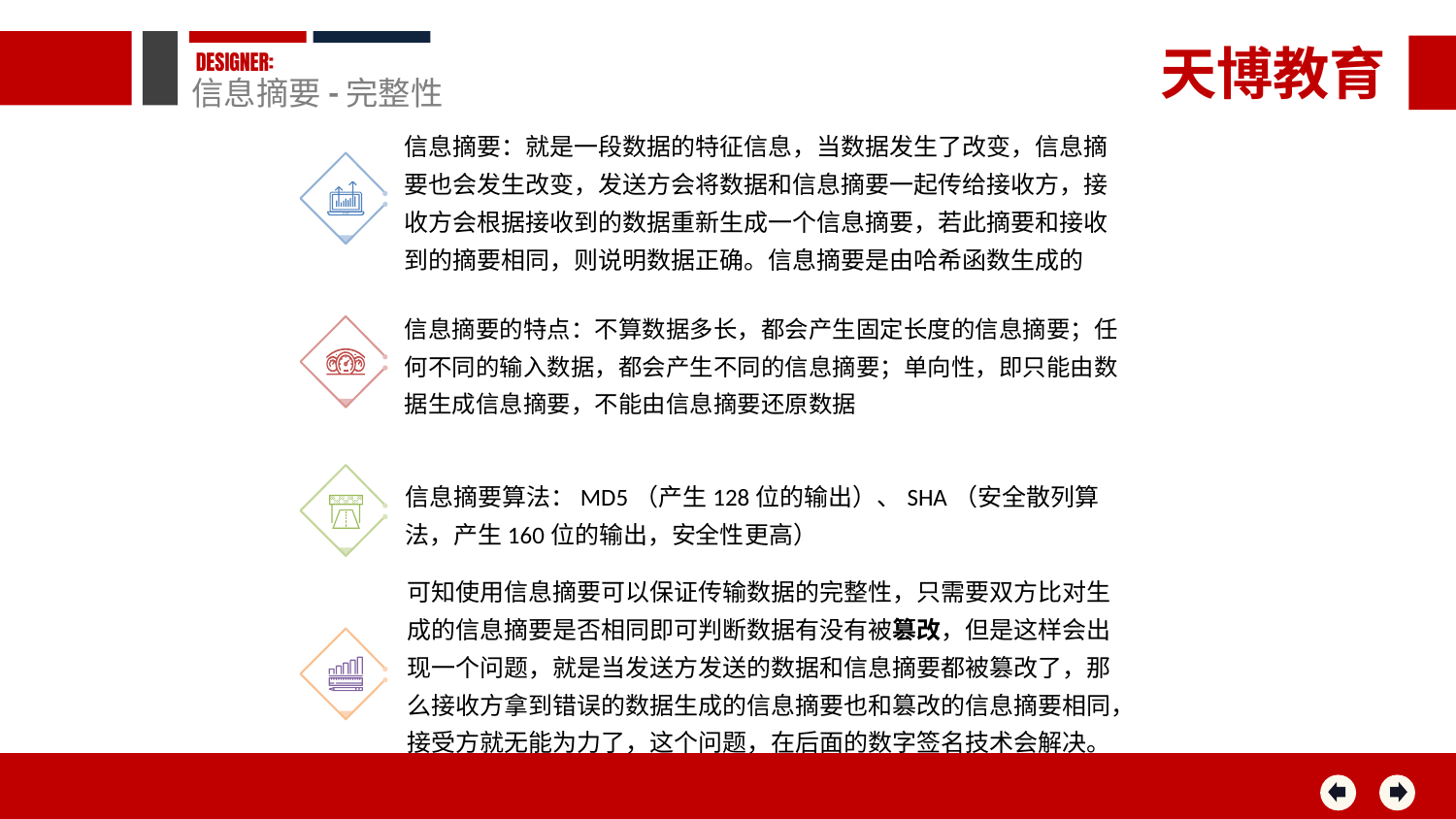

天博教育
DESIGNER:
信息摘要-完整性
信息摘要：就是一段数据的特征信息，当数据发生了改变，信息摘要也会发生改变，发送方会将数据和信息摘要一起传给接收方，接收方会根据接收到的数据重新生成一个信息摘要，若此摘要和接收到的摘要相同，则说明数据正确。信息摘要是由哈希函数生成的

信息摘要的特点：不算数据多长，都会产生固定长度的信息摘要；任何不同的输入数据，都会产生不同的信息摘要；单向性，即只能由数据生成信息摘要，不能由信息摘要还原数据

信息摘要算法：MD5（产生128位的输出）、SHA（安全散列算法，产生160位的输出，安全性更高）

可知使用信息摘要可以保证传输数据的完整性，只需要双方比对生成的信息摘要是否相同即可判断数据有没有被篡改，但是这样会出现一个问题，就是当发送方发送的数据和信息摘要都被篡改了，那么接收方拿到错误的数据生成的信息摘要也和篡改的信息摘要相同，接受方就无能为力了，这个问题，在后面的数字签名技术会解决。